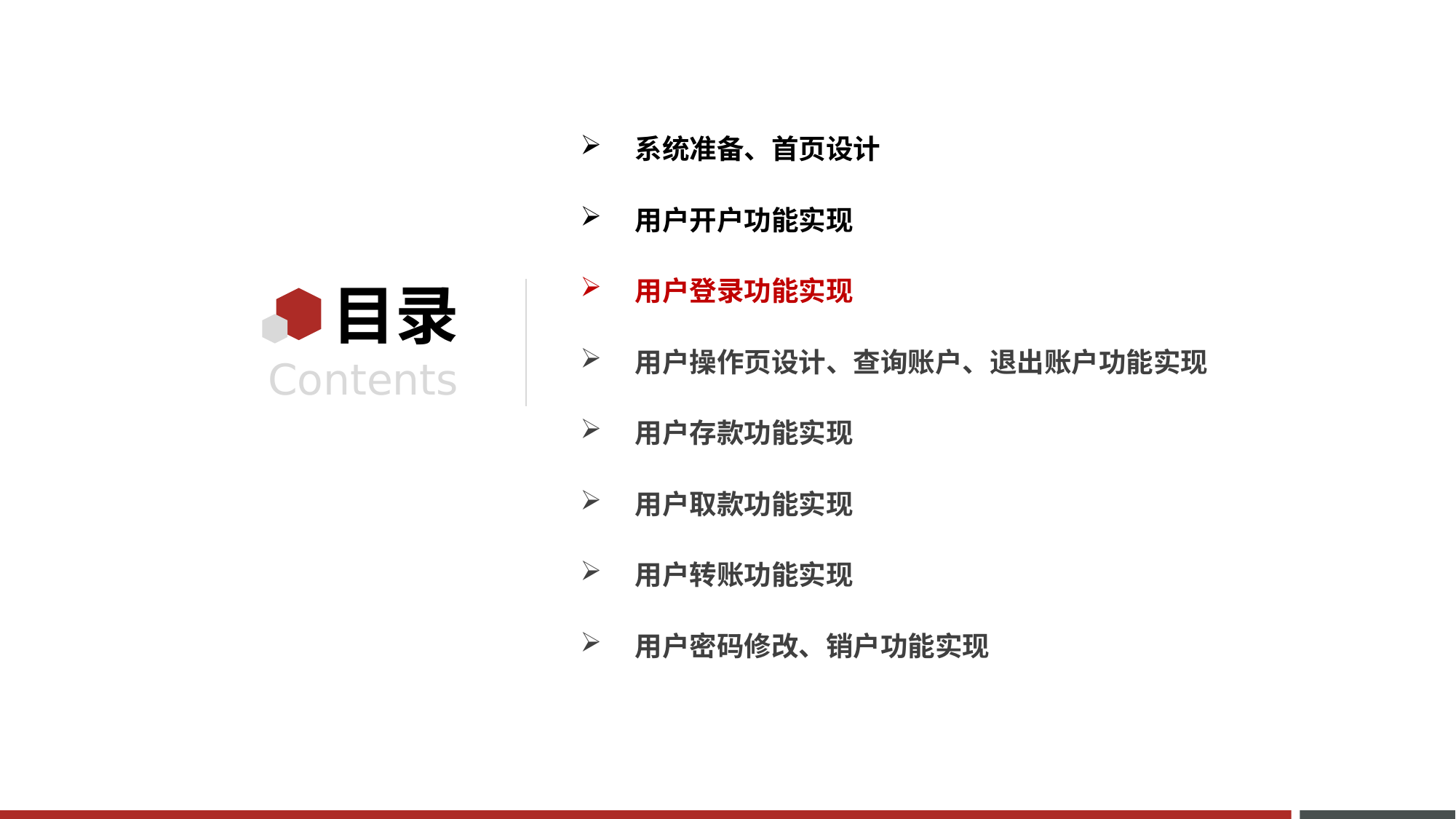

系统准备、首页设计
用户开户功能实现
用户登录功能实现
用户操作页设计、查询账户、退出账户功能实现
用户存款功能实现
用户取款功能实现
用户转账功能实现
用户密码修改、销户功能实现